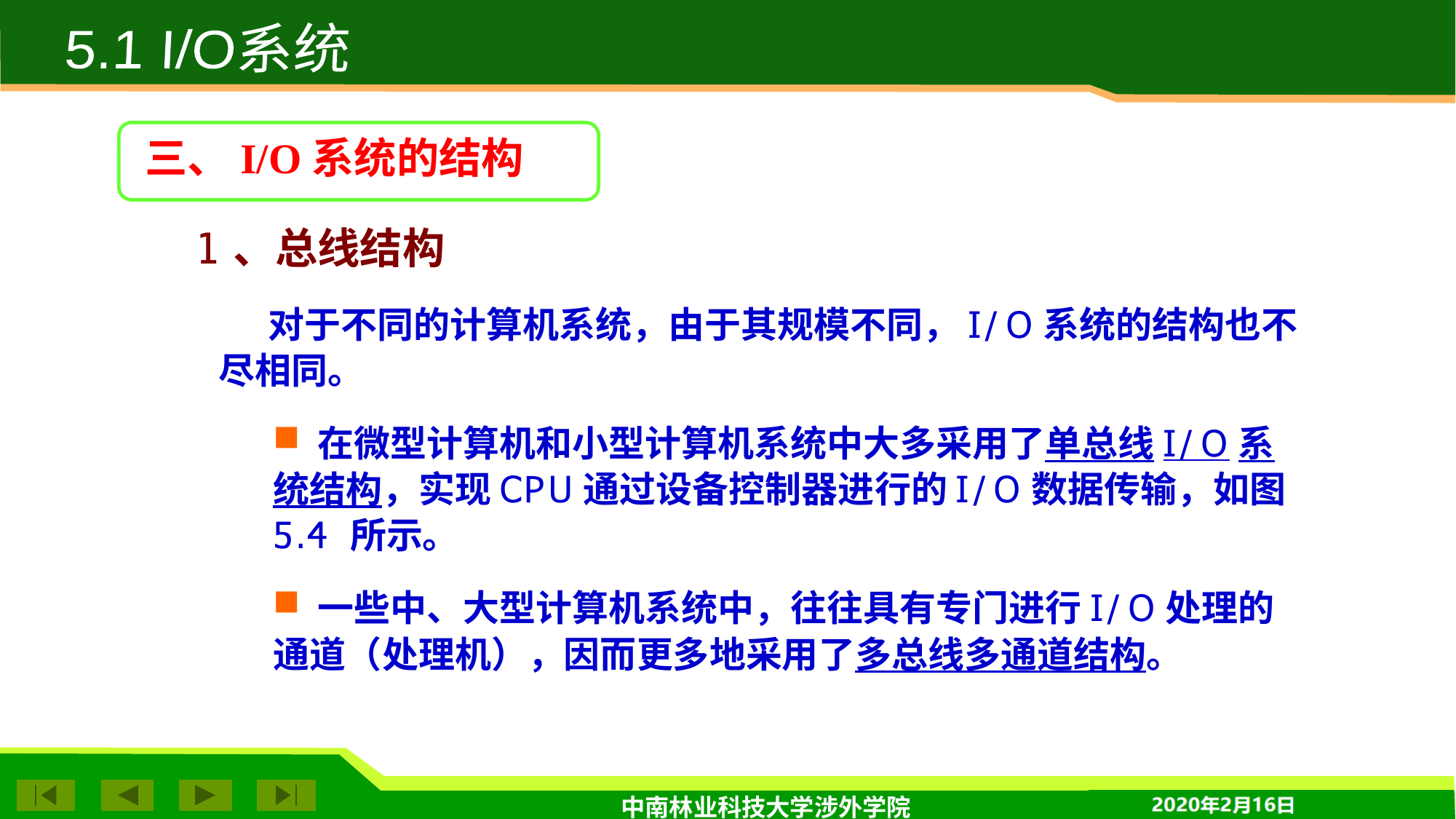

5.1 I/O系统

三、I/O系统的结构
  1、总线结构
     对于不同的计算机系统，由于其规模不同，I/O系统的结构也不尽相同。
 在微型计算机和小型计算机系统中大多采用了单总线I/O系统结构，实现CPU通过设备控制器进行的I/O数据传输，如图5.4 所示。
 一些中、大型计算机系统中，往往具有专门进行I/O处理的通道（处理机），因而更多地采用了多总线多通道结构。